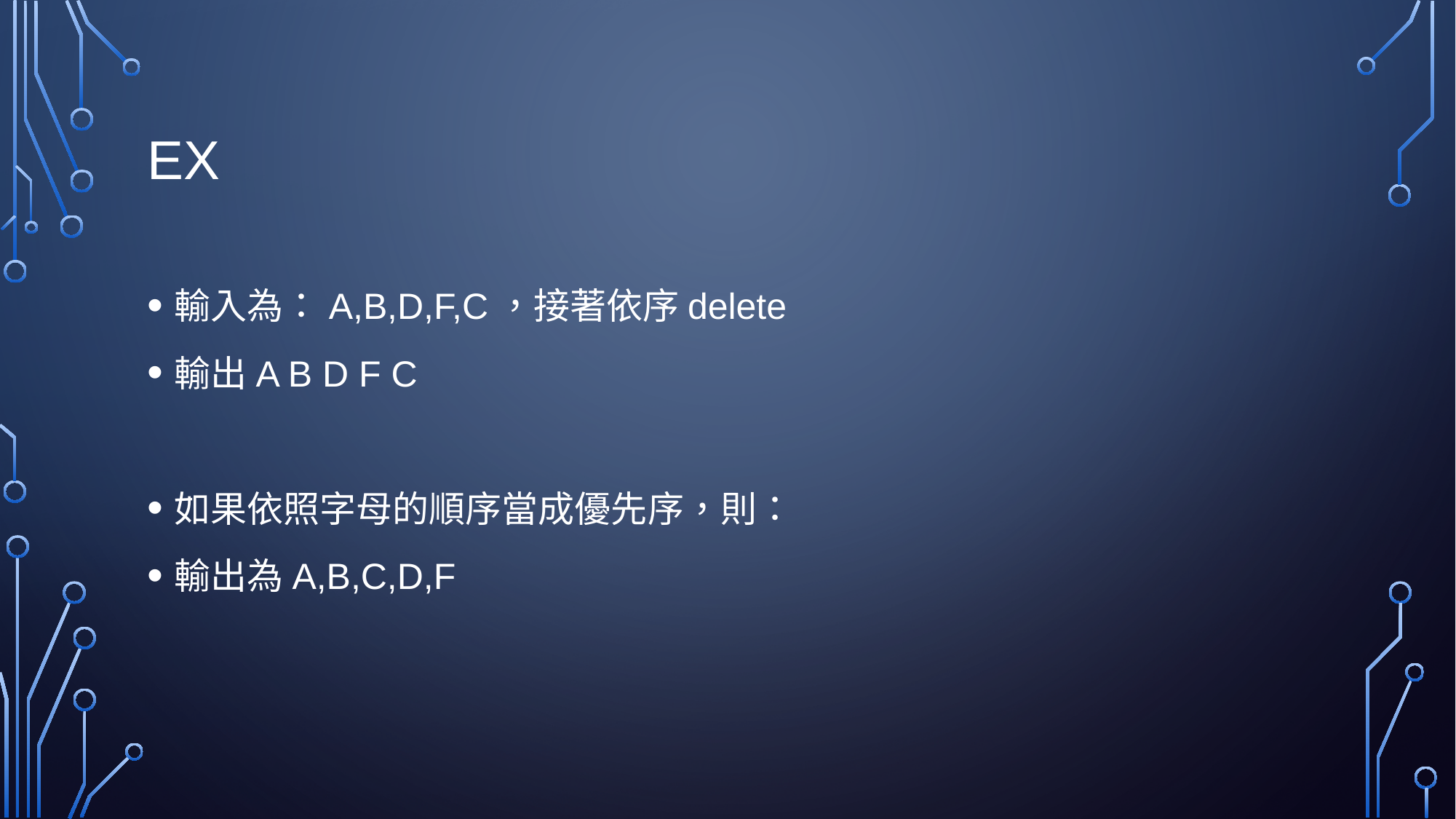

# Ex
輸入為：A,B,D,F,C，接著依序delete
輸出A B D F C

如果依照字母的順序當成優先序，則：
輸出為A,B,C,D,F